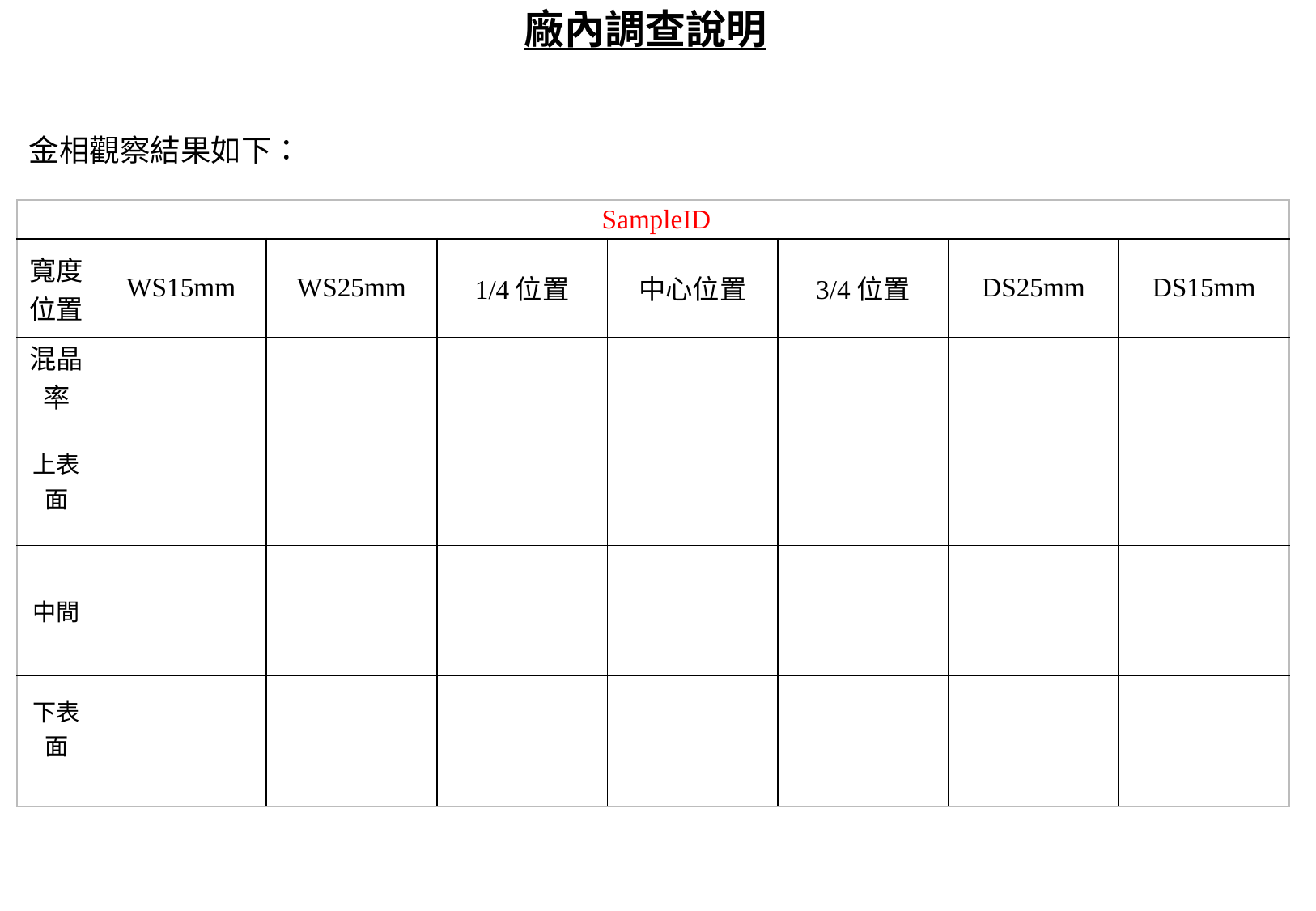

廠內調查說明
金相觀察結果如下：
| SampleID |  |  |  |  |  |  |  |
| --- | --- | --- | --- | --- | --- | --- | --- |
| 寬度位置 | WS15mm | WS25mm | 1/4位置 | 中心位置 | 3/4位置 | DS25mm | DS15mm |
| 混晶率 |  |  |  |  |  |  |  |
| 上表面 |  |  |  |  |  |  |  |
| 中間 |  |  |  |  |  |  |  |
| 下表面 |  |  |  |  |  |  |  |